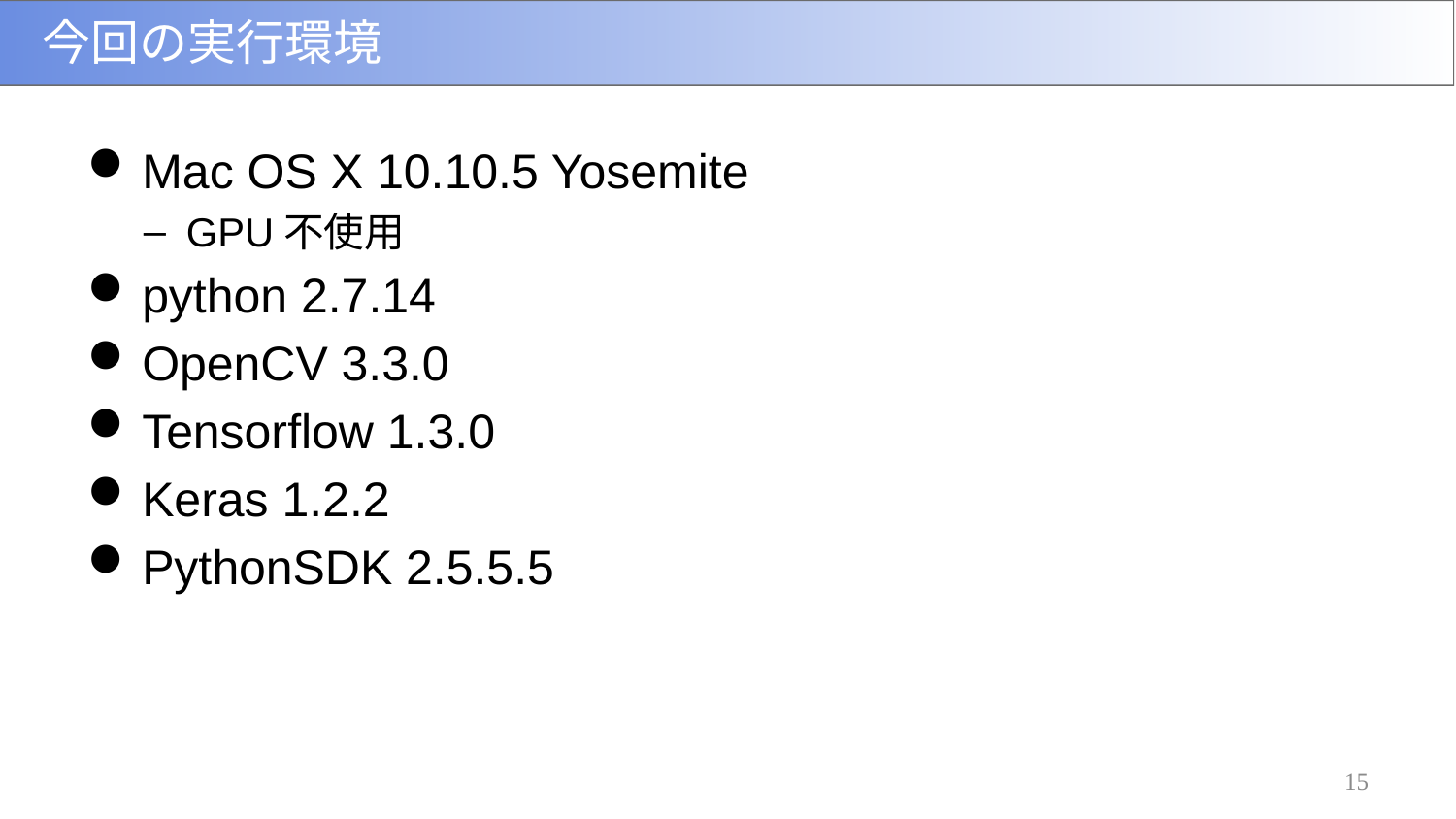

# 今回の実行環境
Mac OS X 10.10.5 Yosemite
GPU不使用
python 2.7.14
OpenCV 3.3.0
Tensorflow 1.3.0
Keras 1.2.2
PythonSDK 2.5.5.5
15